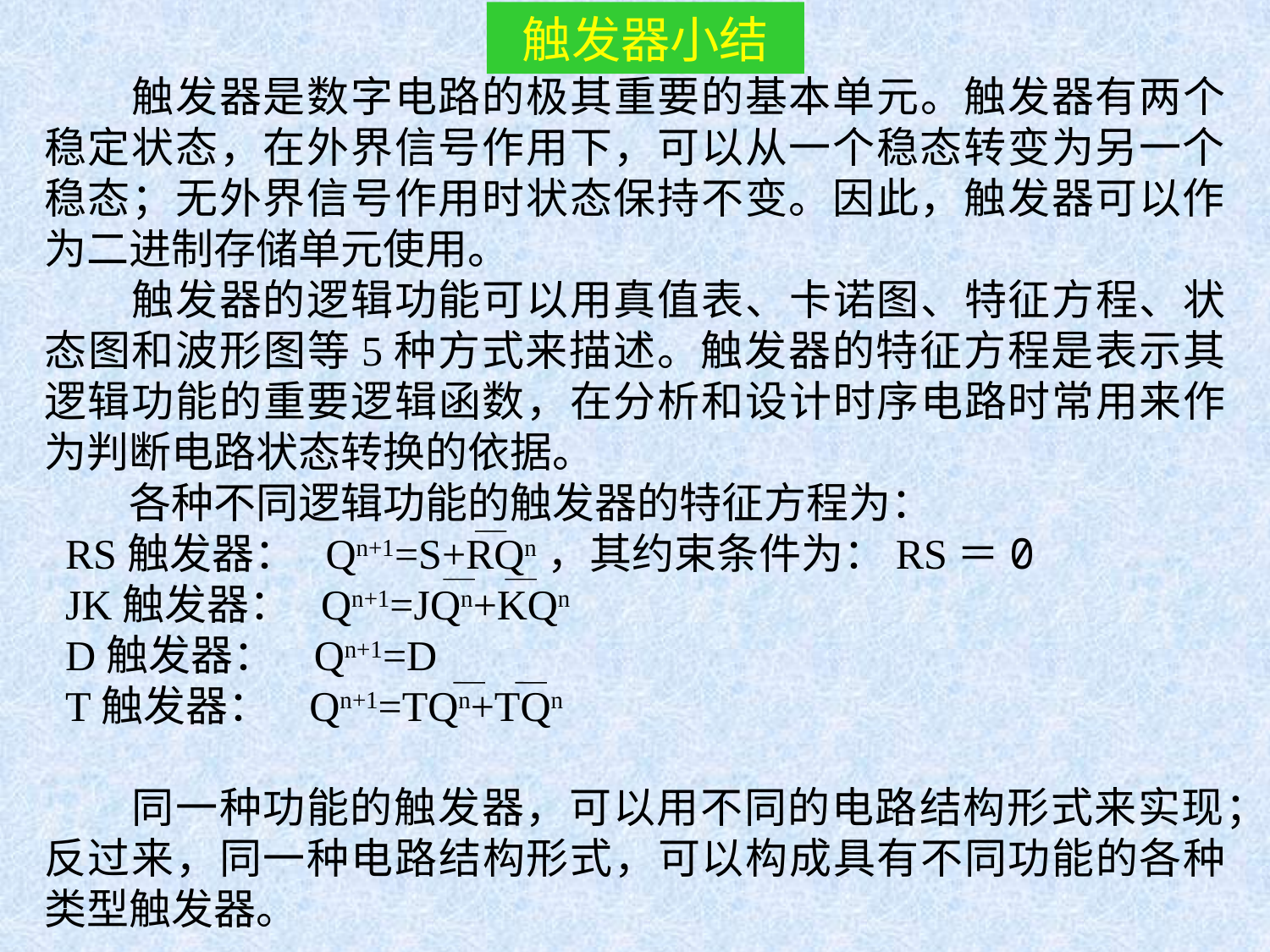

触发器小结
　　触发器是数字电路的极其重要的基本单元。触发器有两个稳定状态，在外界信号作用下，可以从一个稳态转变为另一个稳态；无外界信号作用时状态保持不变。因此，触发器可以作为二进制存储单元使用。
　　触发器的逻辑功能可以用真值表、卡诺图、特征方程、状态图和波形图等5种方式来描述。触发器的特征方程是表示其逻辑功能的重要逻辑函数，在分析和设计时序电路时常用来作为判断电路状态转换的依据。
　　各种不同逻辑功能的触发器的特征方程为：
  RS触发器：  Qn+1=S+RQn，其约束条件为：RS＝0
  JK触发器：  Qn+1=JQn+KQn
  D触发器：   Qn+1=D
  T触发器：   Qn+1=TQn+TQn

　　同一种功能的触发器，可以用不同的电路结构形式来实现；反过来，同一种电路结构形式，可以构成具有不同功能的各种类型触发器。